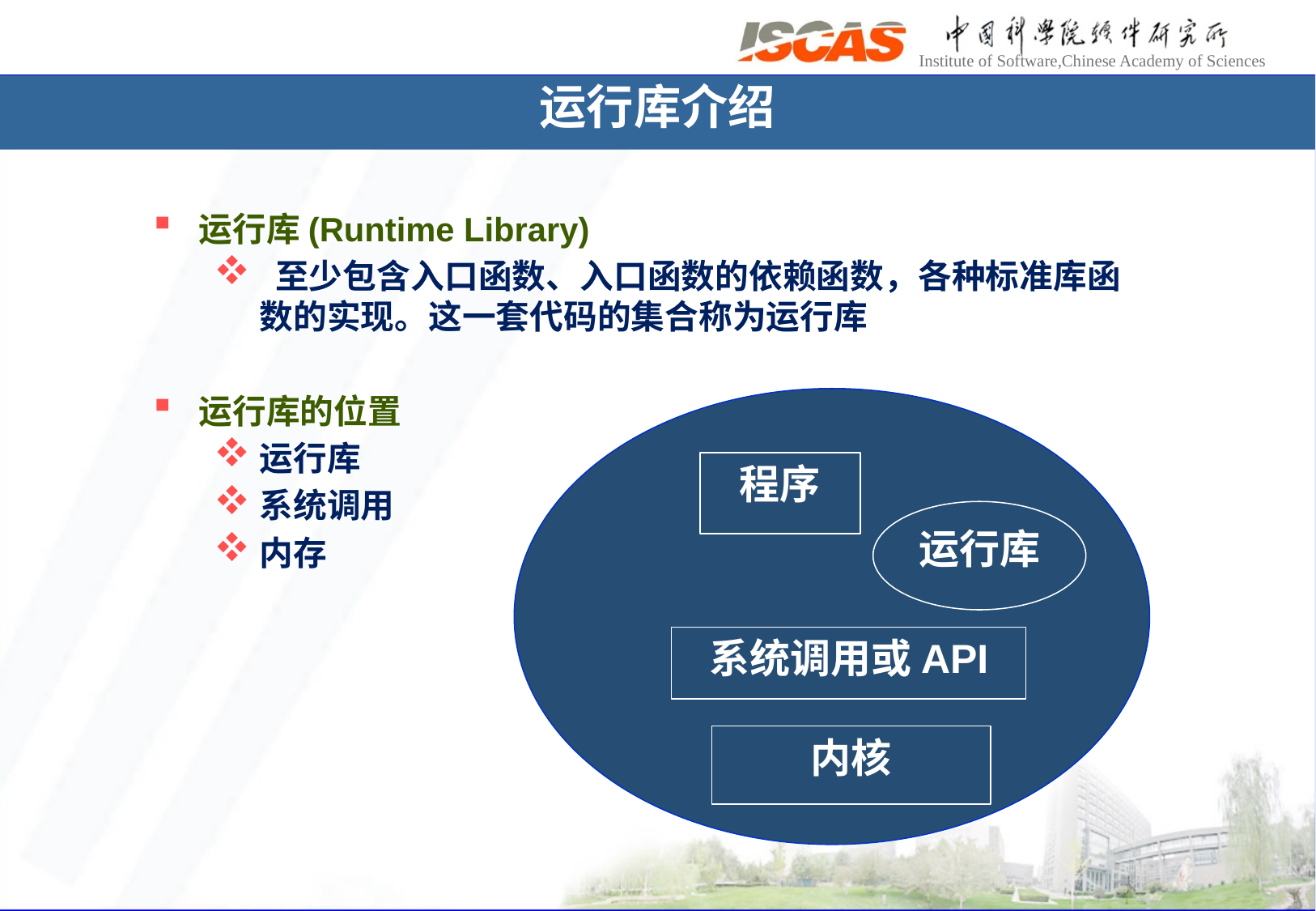

运行库介绍
运行库(Runtime Library)
 至少包含入口函数、入口函数的依赖函数，各种标准库函数的实现。这一套代码的集合称为运行库

运行库的位置
运行库
系统调用
内存

程序
运行库
系统调用或API
内核